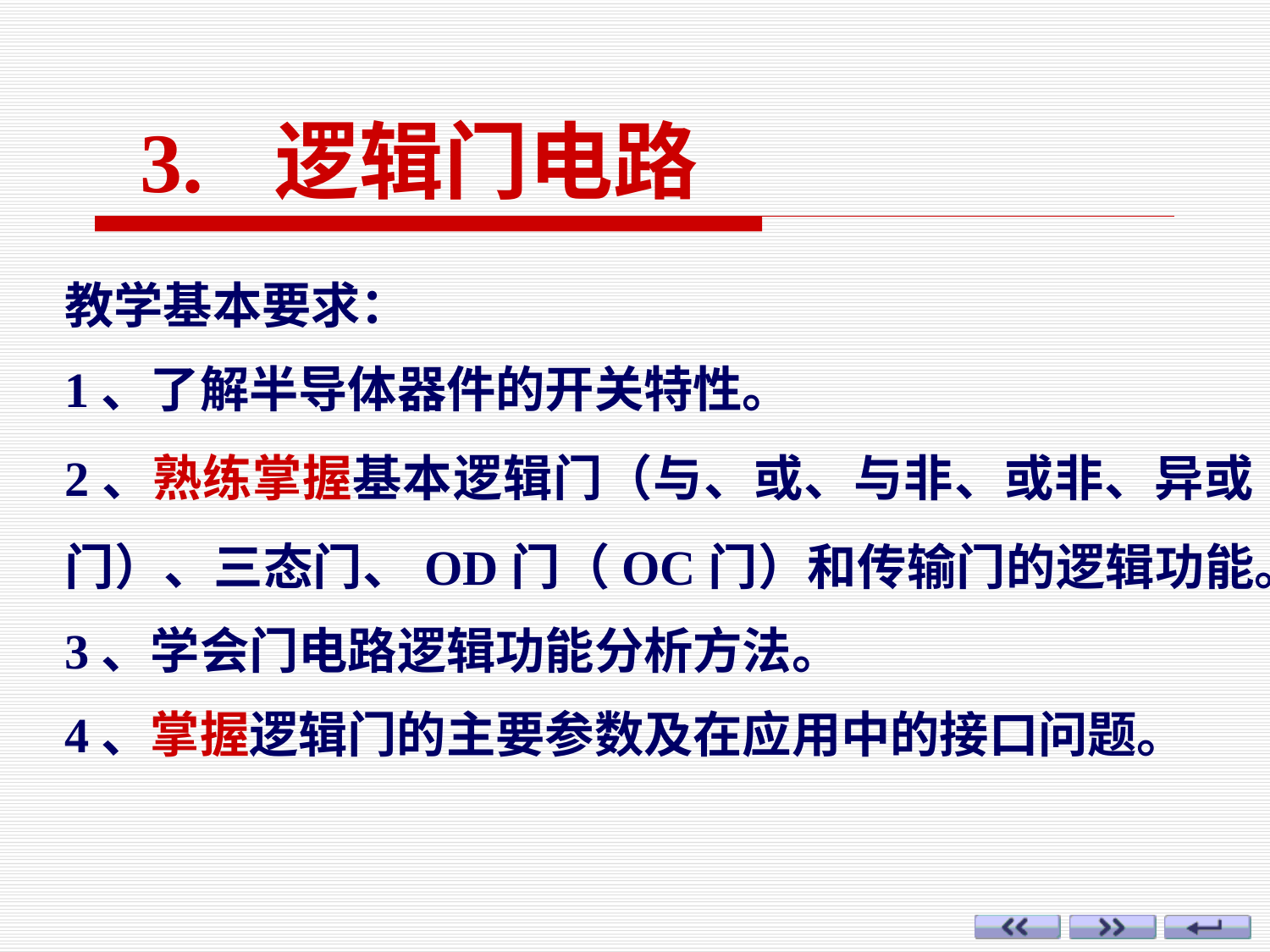

3. 逻辑门电路
教学基本要求：
1、了解半导体器件的开关特性。
2、熟练掌握基本逻辑门（与、或、与非、或非、异或门）、三态门、OD门（OC门）和传输门的逻辑功能。
3、学会门电路逻辑功能分析方法。
4、掌握逻辑门的主要参数及在应用中的接口问题。